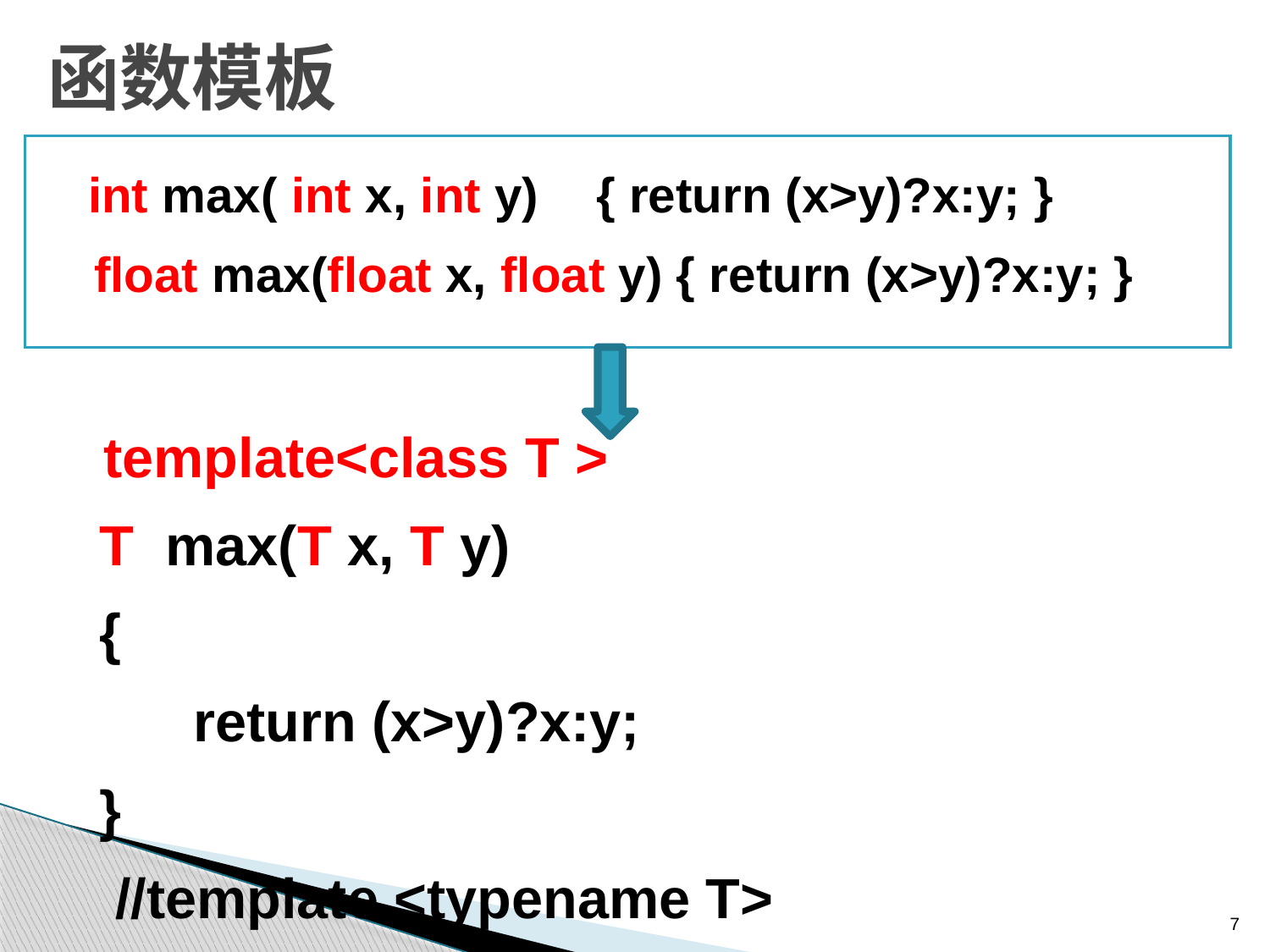

# 函数模板
	int max( int x, int y)    	{ return (x>y)?x:y; }
   float max(float x, float y) { return (x>y)?x:y; }

	 template<class T >
   T  max(T x, T y)
   {
         return (x>y)?x:y;
   }
    //template <typename T>

7